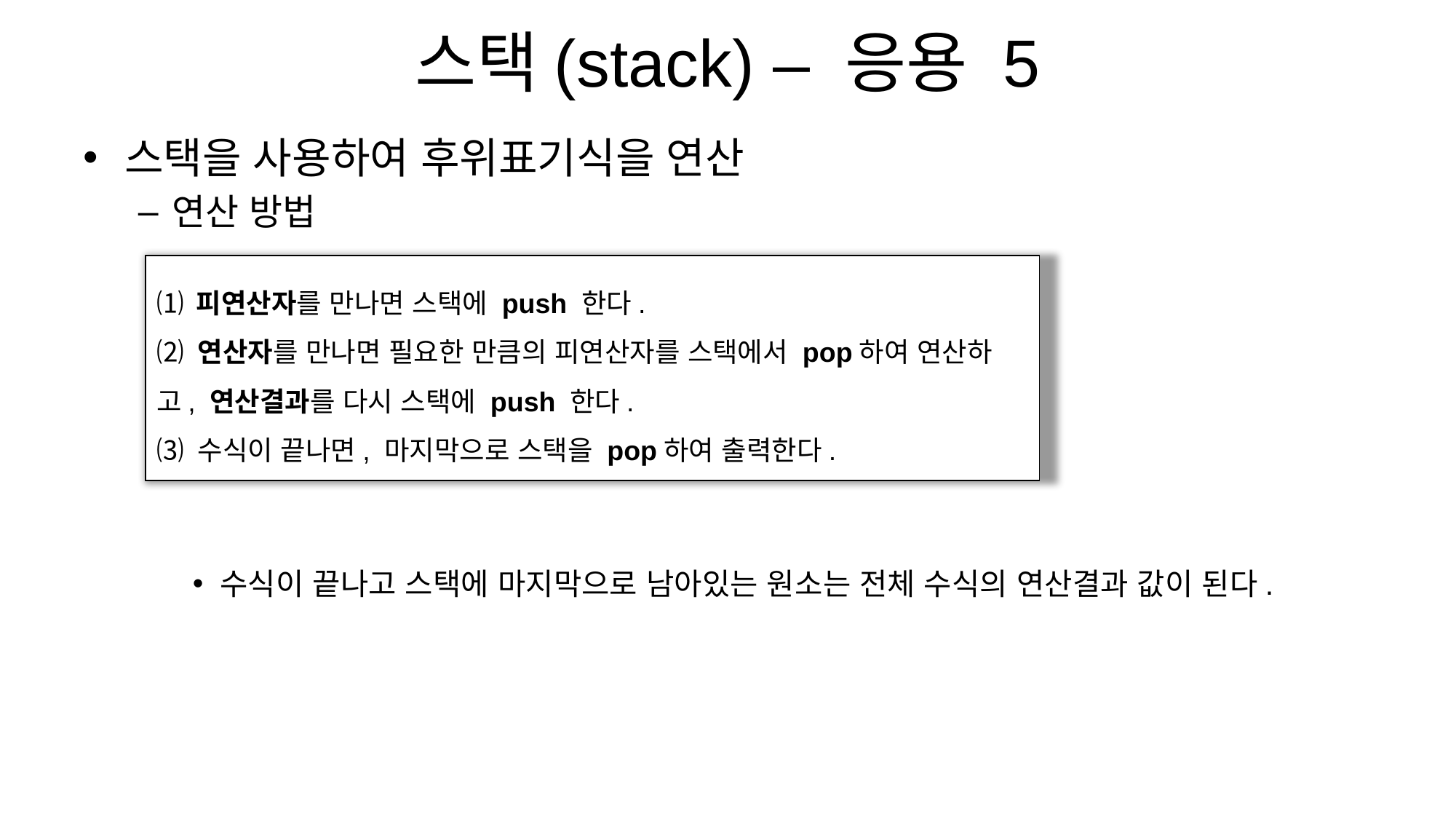

# 스택(stack) – 응용 5
스택을 사용하여 후위표기식을 연산
연산 방법

수식이 끝나고 스택에 마지막으로 남아있는 원소는 전체 수식의 연산결과 값이 된다.
⑴ 피연산자를 만나면 스택에 push 한다.
⑵ 연산자를 만나면 필요한 만큼의 피연산자를 스택에서 pop하여 연산하고, 연산결과를 다시 스택에 push 한다.
⑶ 수식이 끝나면, 마지막으로 스택을 pop하여 출력한다.